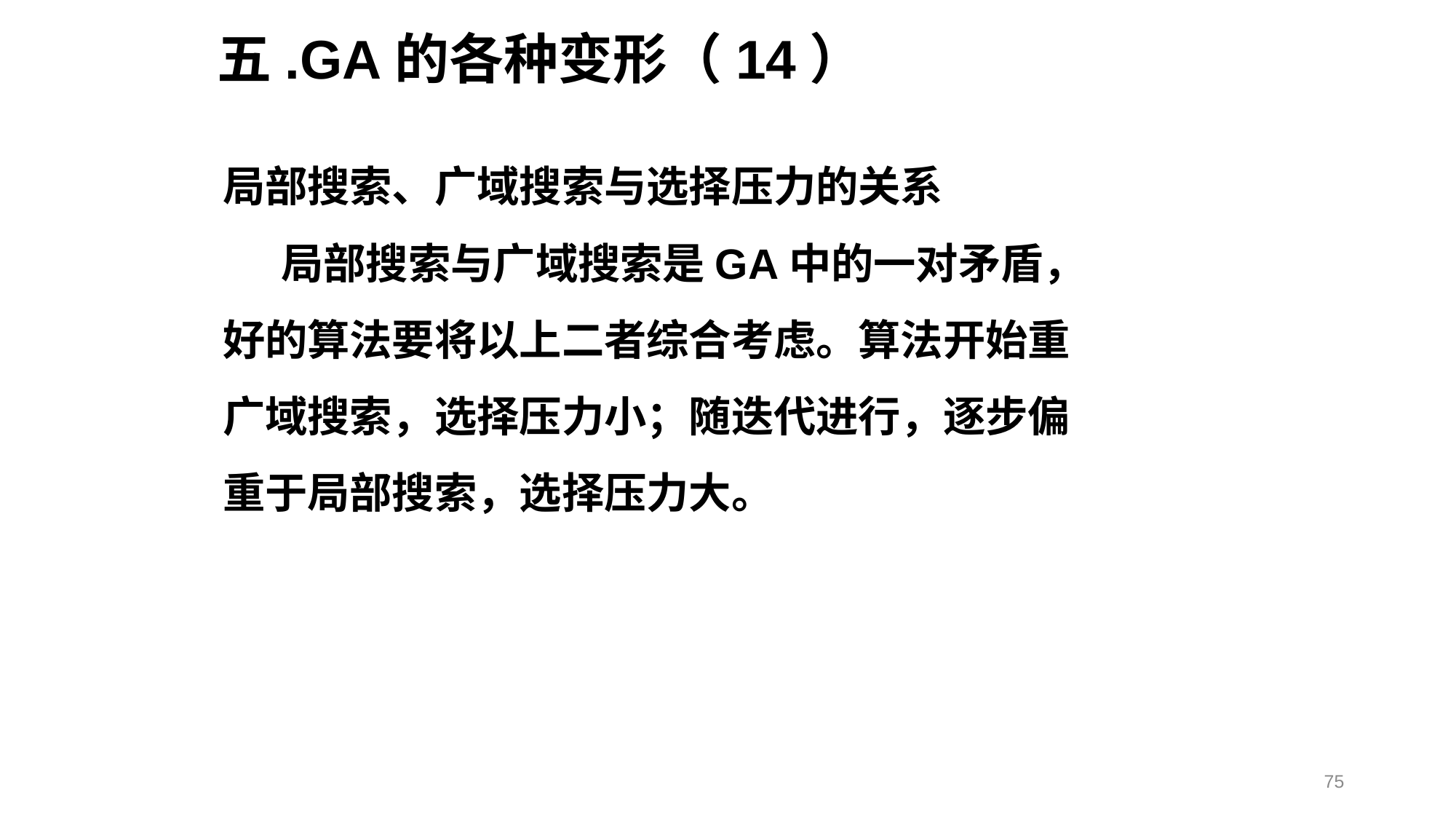

# 五.GA的各种变形（14）
局部搜索、广域搜索与选择压力的关系
     局部搜索与广域搜索是GA中的一对矛盾，
好的算法要将以上二者综合考虑。算法开始重
广域搜索，选择压力小；随迭代进行，逐步偏
重于局部搜索，选择压力大。
75